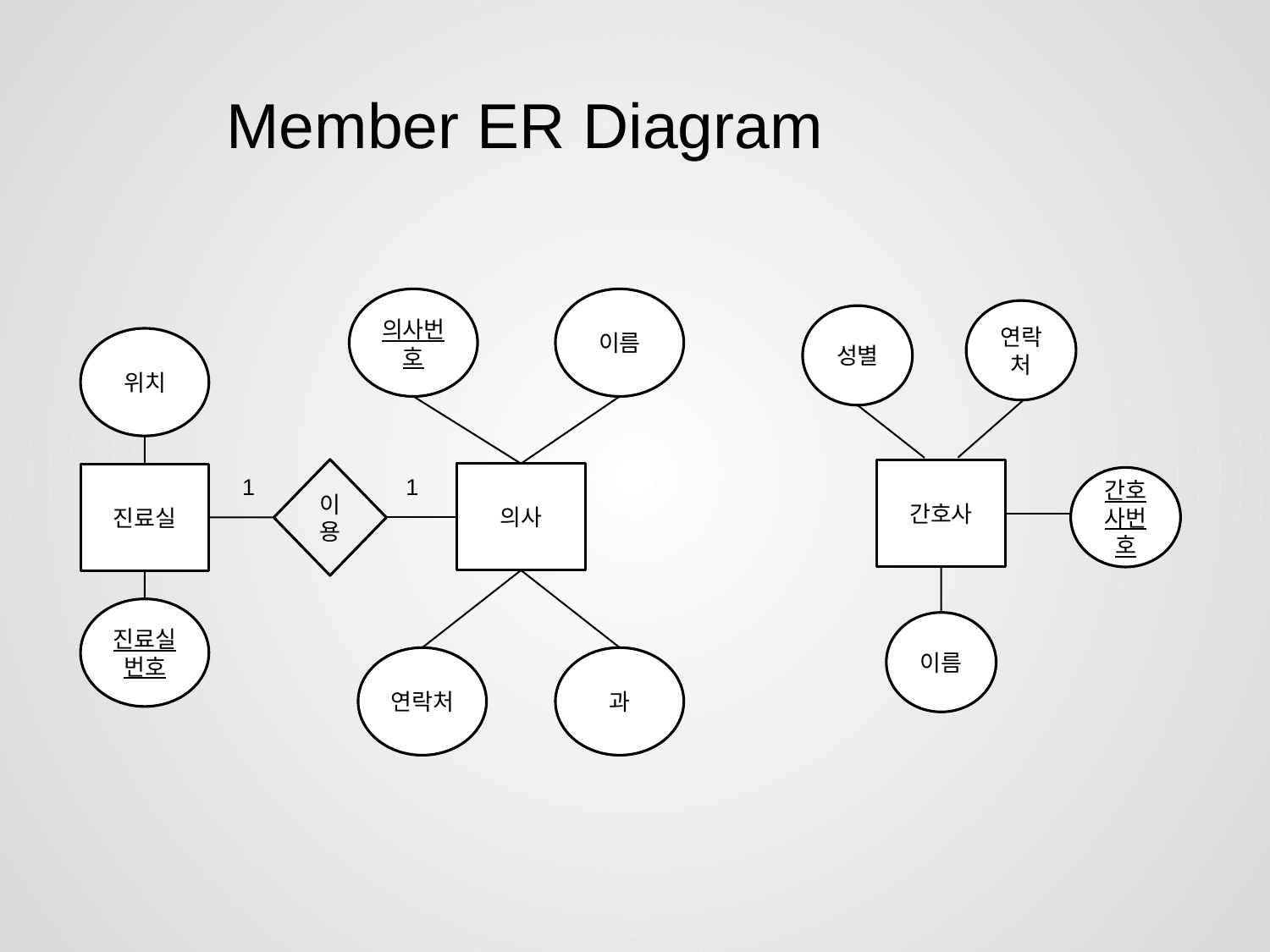

Member ER Diagram
의사번호
이름
연락처
성별
위치
이용
간호사
의사
진료실
1
1
간호사번호
진료실번호
이름
연락처
과